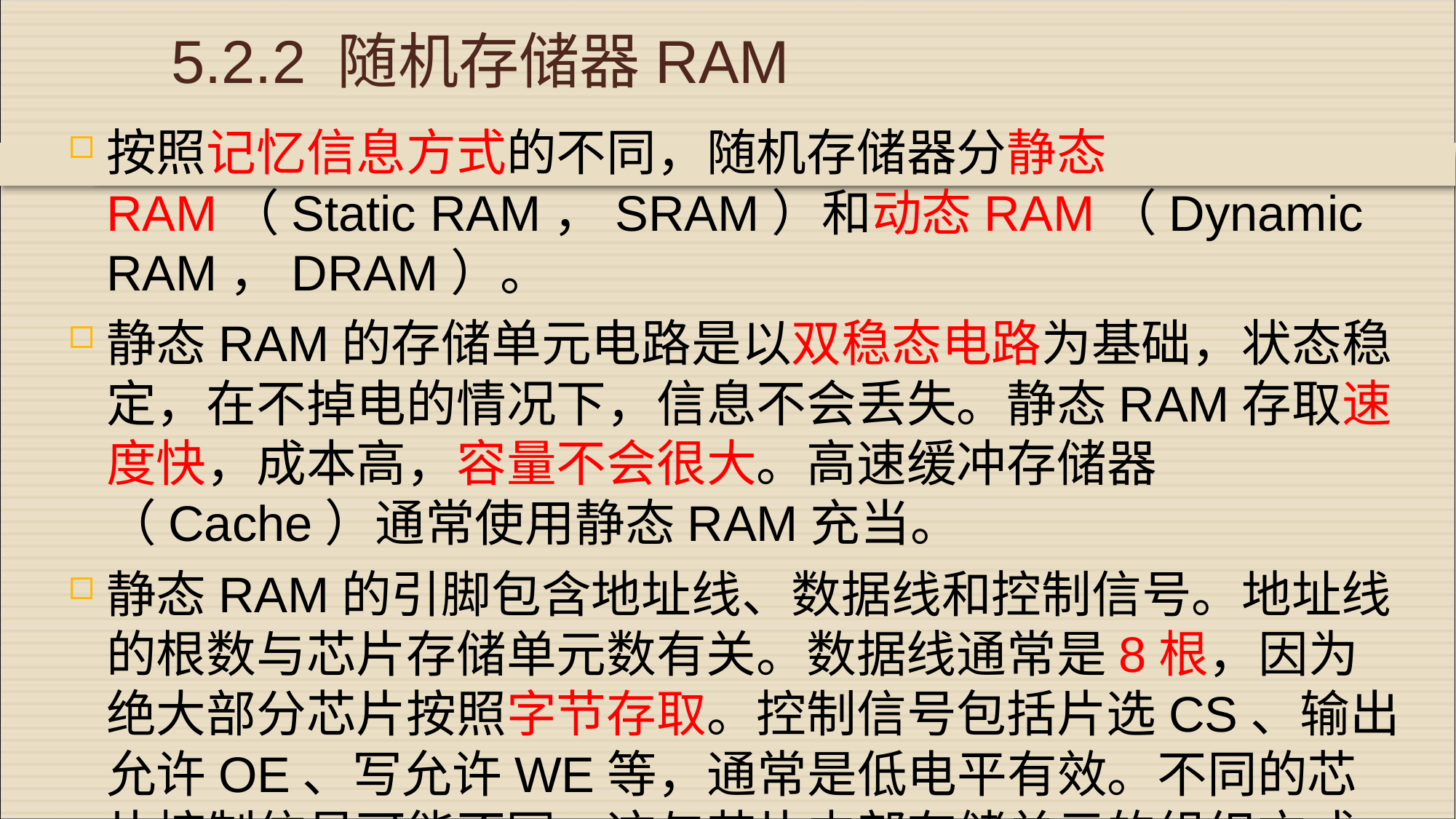

# 5.2.2 随机存储器RAM
按照记忆信息方式的不同，随机存储器分静态RAM（Static RAM，SRAM）和动态RAM（Dynamic RAM，DRAM）。
静态RAM的存储单元电路是以双稳态电路为基础，状态稳定，在不掉电的情况下，信息不会丢失。静态RAM存取速度快，成本高，容量不会很大。高速缓冲存储器（Cache）通常使用静态RAM充当。
静态RAM的引脚包含地址线、数据线和控制信号。地址线的根数与芯片存储单元数有关。数据线通常是8根，因为绝大部分芯片按照字节存取。控制信号包括片选CS、输出允许OE、写允许WE等，通常是低电平有效。不同的芯片控制信号可能不同，这与芯片内部存储单元的组织方式有关。